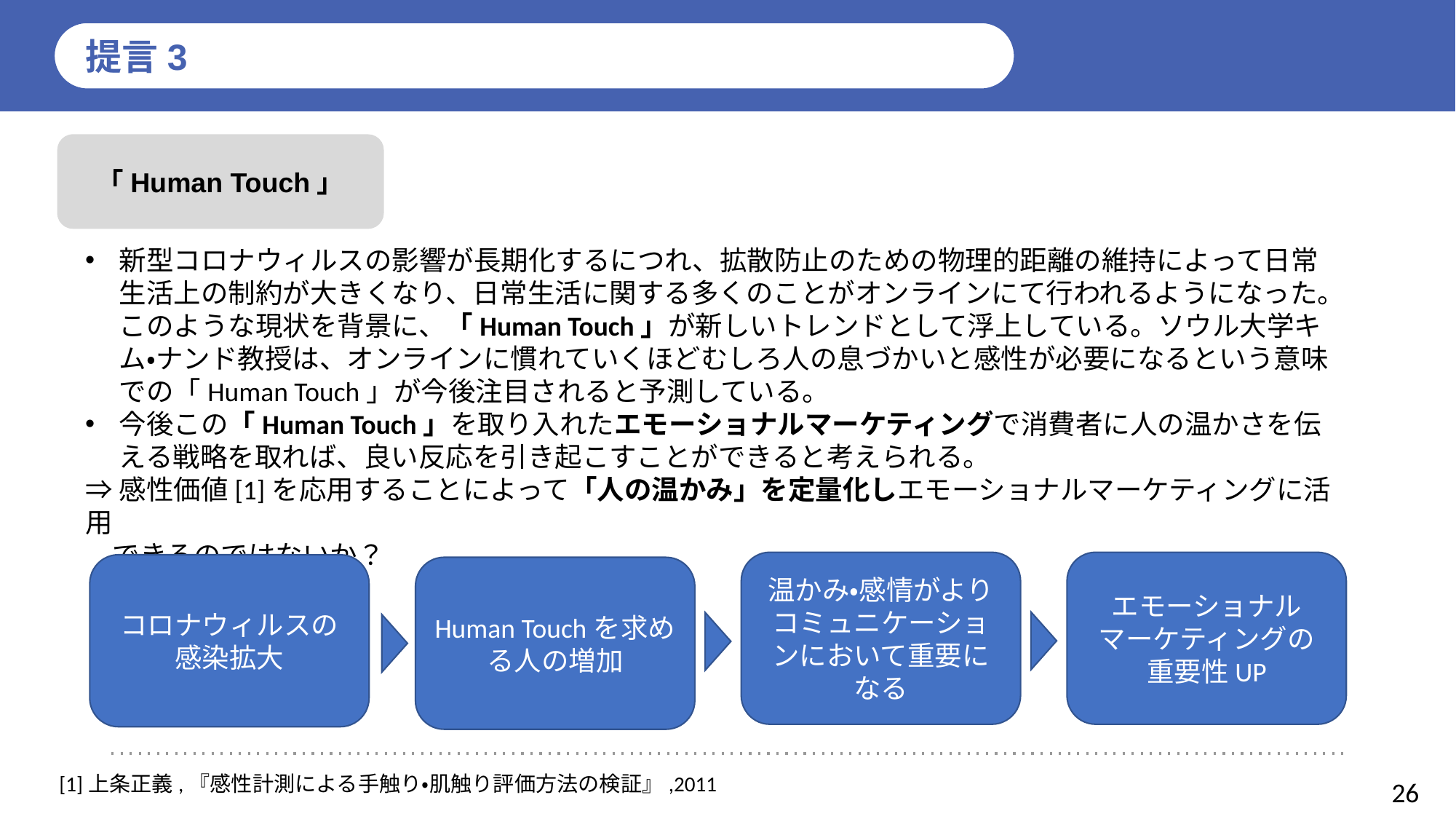

提言3
「Human Touch」
新型コロナウィルスの影響が長期化するにつれ、拡散防止のための物理的距離の維持によって日常生活上の制約が大きくなり、日常生活に関する多くのことがオンラインにて行われるようになった。このような現状を背景に、「Human Touch」が新しいトレンドとして浮上している。ソウル大学キム・ナンド教授は、オンラインに慣れていくほどむしろ人の息づかいと感性が必要になるという意味での「Human Touch」が今後注目されると予測している。
今後この「Human Touch」を取り入れたエモーショナルマーケティングで消費者に人の温かさを伝える戦略を取れば、良い反応を引き起こすことができると考えられる。
⇒感性価値[1]を応用することによって「人の温かみ」を定量化しエモーショナルマーケティングに活用
　できるのではないか？
温かみ・感情がよりコミュニケーションにおいて重要になる
エモーショナルマーケティングの重要性UP
コロナウィルスの感染拡大
Human Touchを求める人の増加

[1]上条正義,『感性計測による手触り・肌触り評価方法の検証』,2011
26